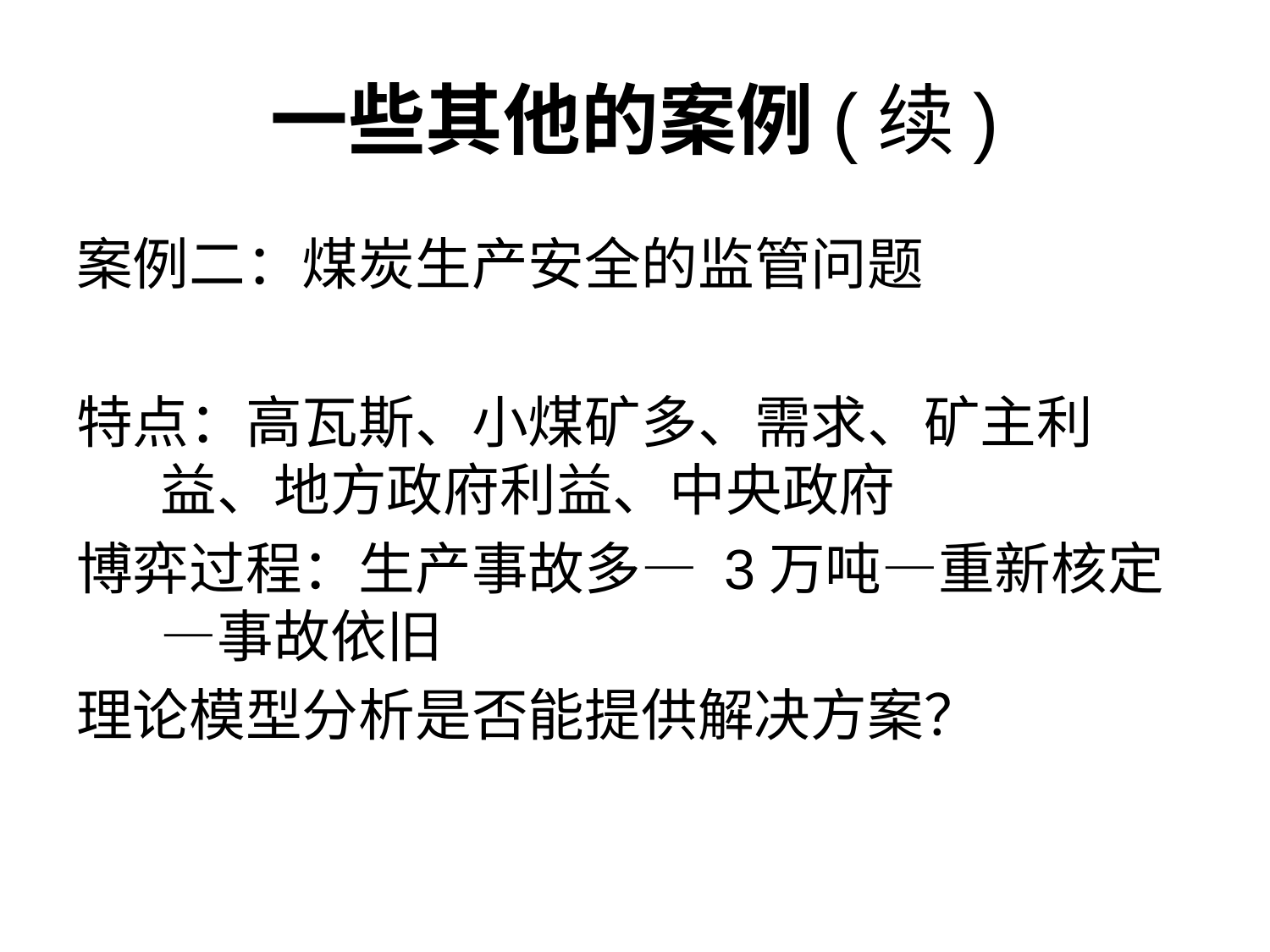

# 一些其他的案例(续)
案例二：煤炭生产安全的监管问题

特点：高瓦斯、小煤矿多、需求、矿主利益、地方政府利益、中央政府
博弈过程：生产事故多— 3万吨—重新核定—事故依旧
理论模型分析是否能提供解决方案？